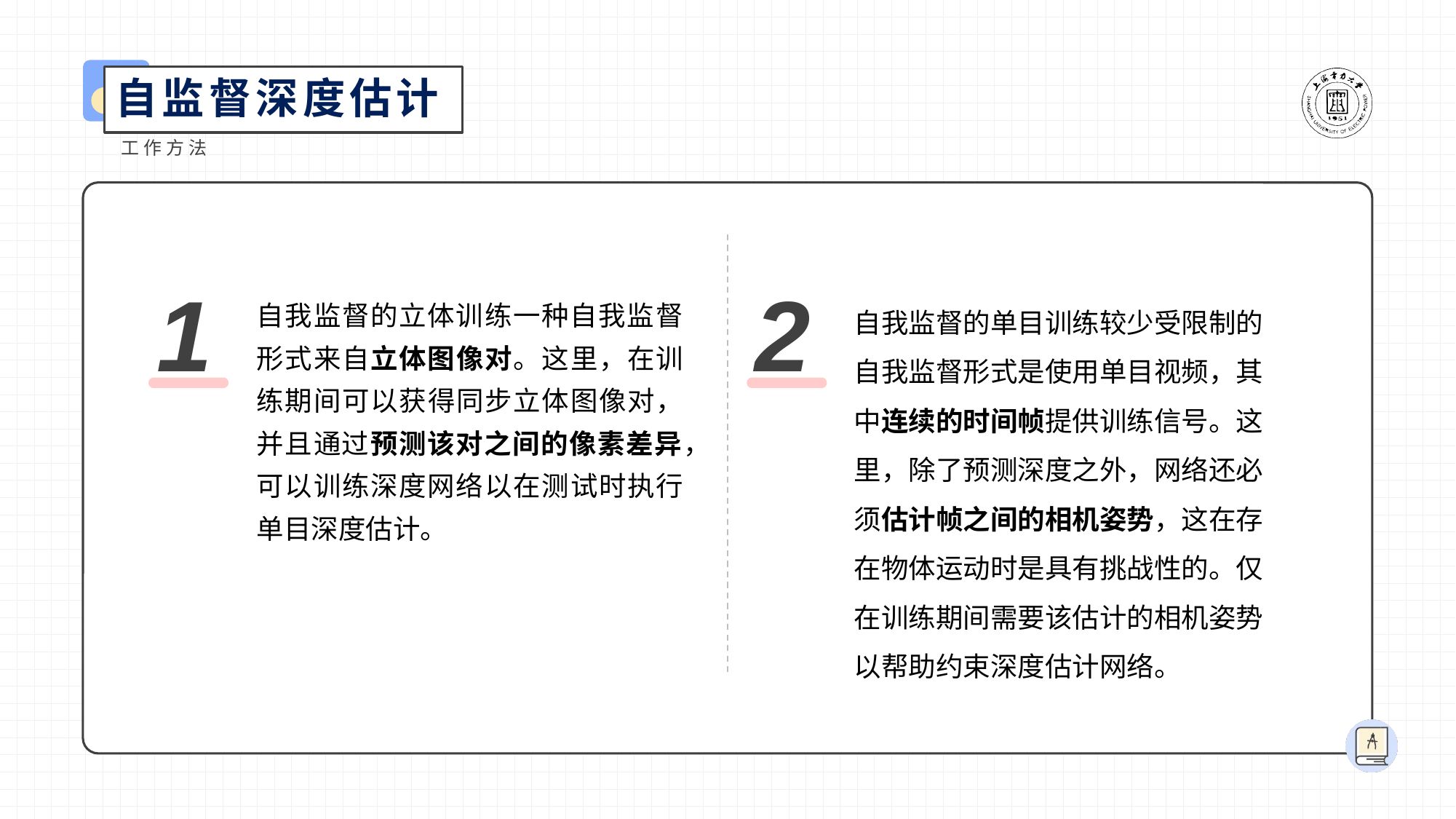

自监督深度估计
工作方法
1
2
自我监督的立体训练一种自我监督形式来自立体图像对。这里，在训练期间可以获得同步立体图像对，并且通过预测该对之间的像素差异，可以训练深度网络以在测试时执行单目深度估计。
自我监督的单目训练较少受限制的自我监督形式是使用单目视频，其中连续的时间帧提供训练信号。这里，除了预测深度之外，网络还必须估计帧之间的相机姿势，这在存在物体运动时是具有挑战性的。仅在训练期间需要该估计的相机姿势以帮助约束深度估计网络。